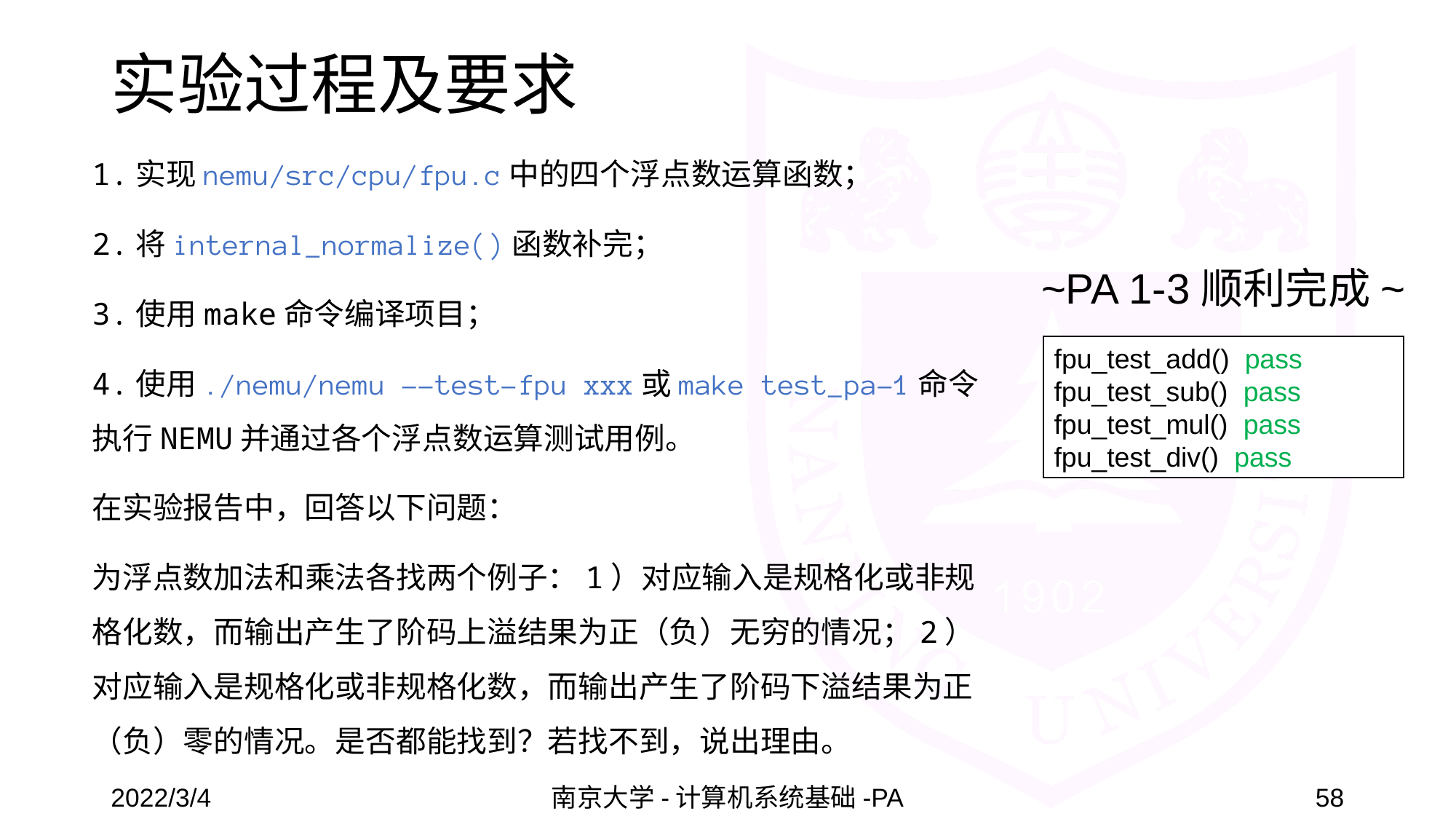

# 实验过程及要求
1.实现nemu/src/cpu/fpu.c中的四个浮点数运算函数；
2.将internal_normalize()函数补完；
3.使用make命令编译项目；
4.使用./nemu/nemu --test-fpu xxx或make test_pa-1命令执行NEMU并通过各个浮点数运算测试用例。
在实验报告中，回答以下问题：
为浮点数加法和乘法各找两个例子：1）对应输入是规格化或非规格化数，而输出产生了阶码上溢结果为正（负）无穷的情况；2）对应输入是规格化或非规格化数，而输出产生了阶码下溢结果为正（负）零的情况。是否都能找到？若找不到，说出理由。

~PA 1-3顺利完成~
fpu_test_add()  pass
fpu_test_sub()  pass
fpu_test_mul()  pass
fpu_test_div()  pass
2022/3/4
南京大学-计算机系统基础-PA
58